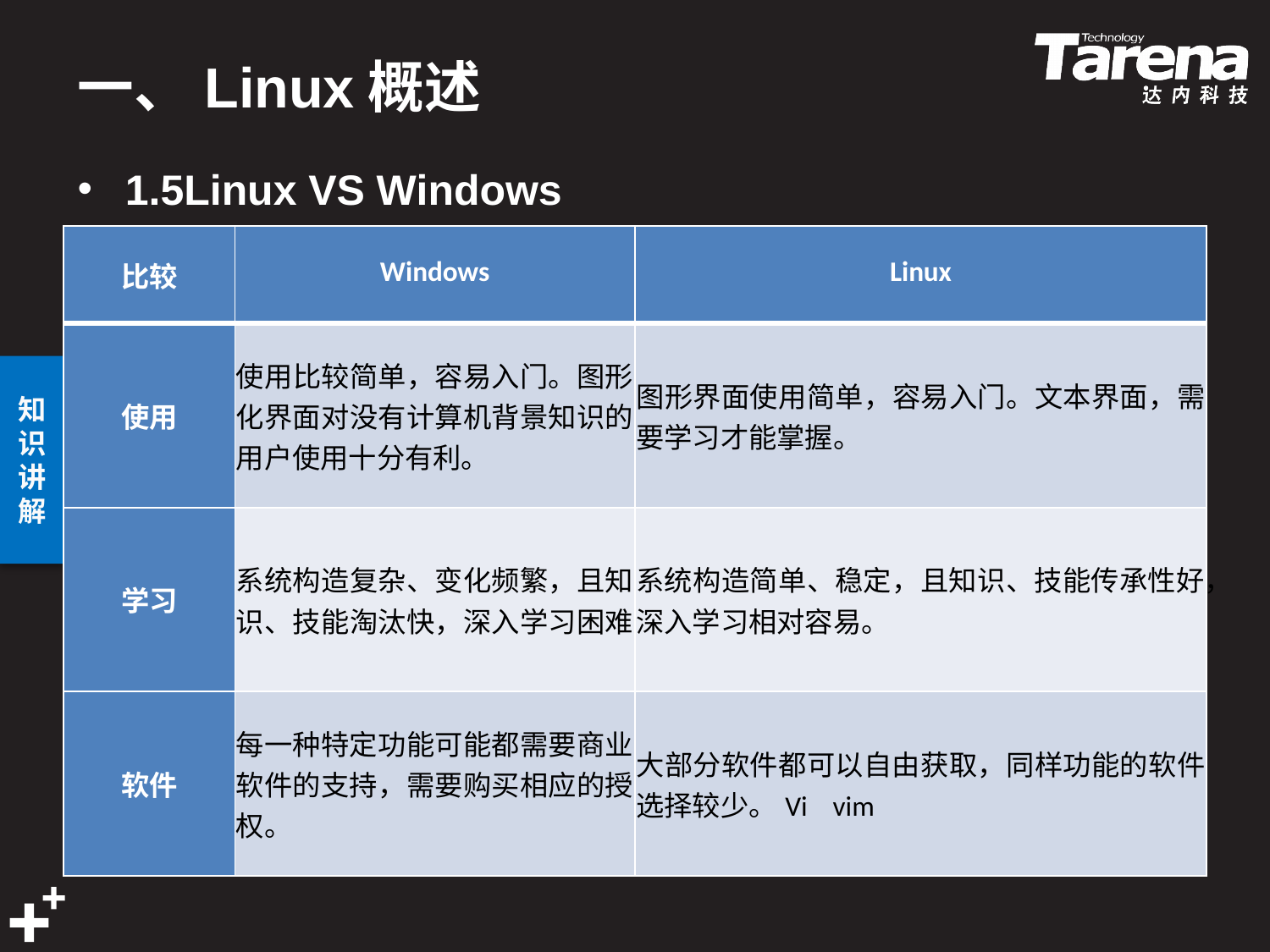

# 一、Linux概述
1.5Linux VS Windows

| 比较 | Windows | Linux |
| --- | --- | --- |
| 使用 | 使用比较简单，容易入门。图形化界面对没有计算机背景知识的用户使用十分有利。 | 图形界面使用简单，容易入门。文本界面，需要学习才能掌握。 |
| 学习 | 系统构造复杂、变化频繁，且知识、技能淘汰快，深入学习困难。 | 系统构造简单、稳定，且知识、技能传承性好，深入学习相对容易。 |
| 软件 | 每一种特定功能可能都需要商业软件的支持，需要购买相应的授权。 | 大部分软件都可以自由获取，同样功能的软件选择较少。Vi vim |